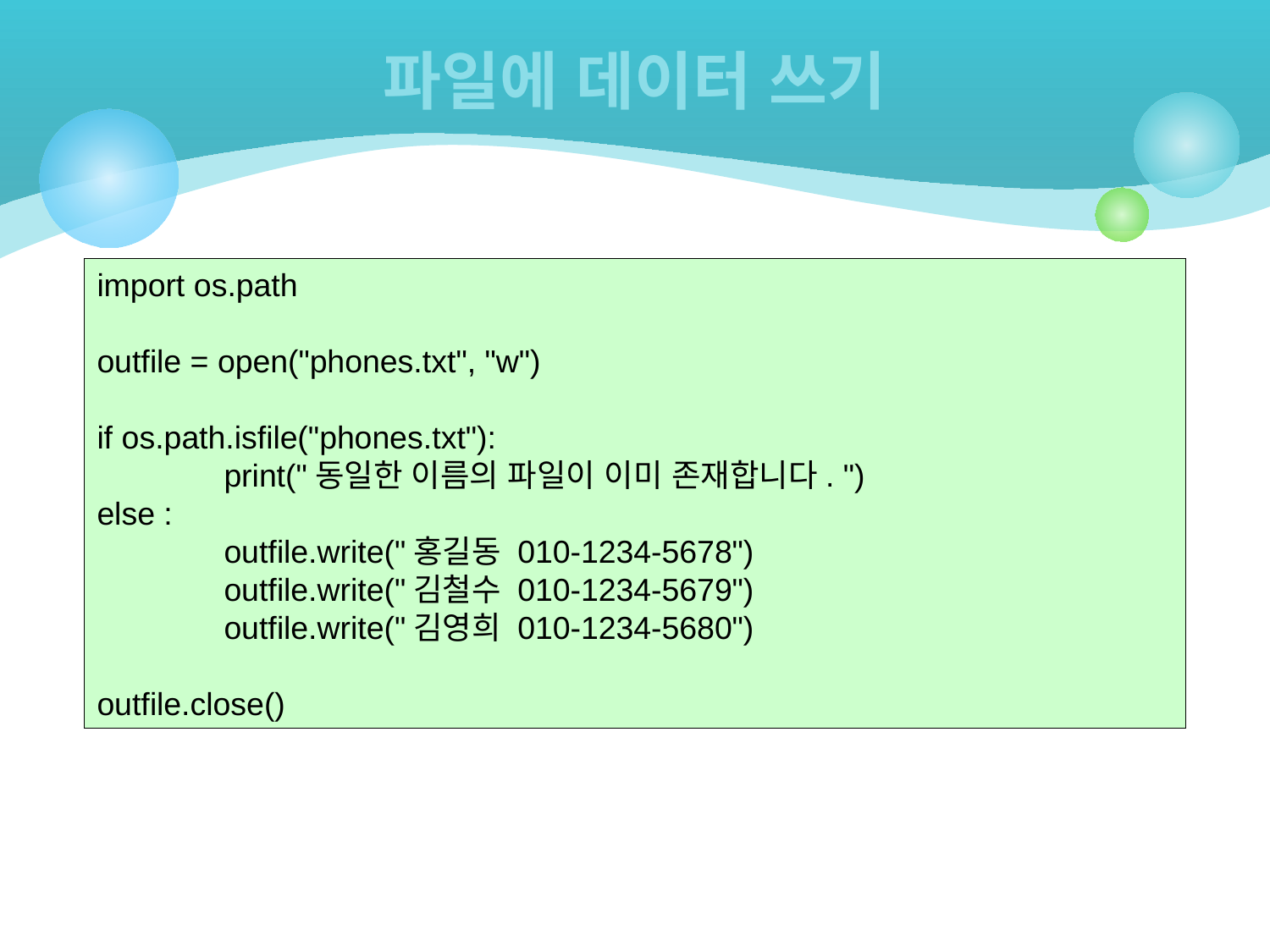

# 파일에 데이터 쓰기
import os.path

outfile = open("phones.txt", "w")

if os.path.isfile("phones.txt"):
	print("동일한 이름의 파일이 이미 존재합니다. ")
else :
	outfile.write("홍길동 010-1234-5678")
	outfile.write("김철수 010-1234-5679")
	outfile.write("김영희 010-1234-5680")

outfile.close()